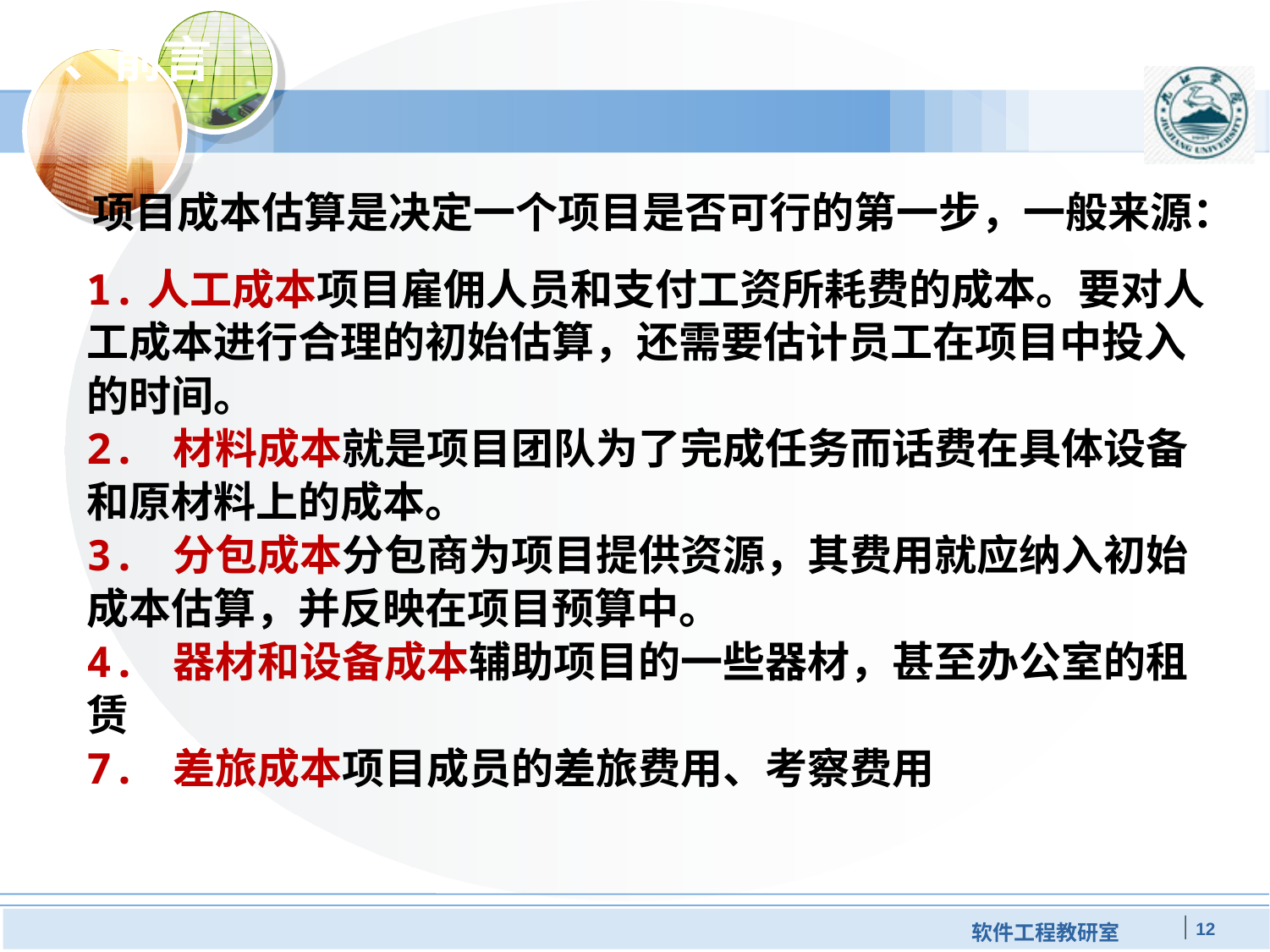

一、前言
项目成本估算是决定一个项目是否可行的第一步，一般来源：
1.人工成本项目雇佣人员和支付工资所耗费的成本。要对人工成本进行合理的初始估算，还需要估计员工在项目中投入的时间。
2. 材料成本就是项目团队为了完成任务而话费在具体设备和原材料上的成本。
3. 分包成本分包商为项目提供资源，其费用就应纳入初始成本估算，并反映在项目预算中。
4. 器材和设备成本辅助项目的一些器材，甚至办公室的租赁
7. 差旅成本项目成员的差旅费用、考察费用